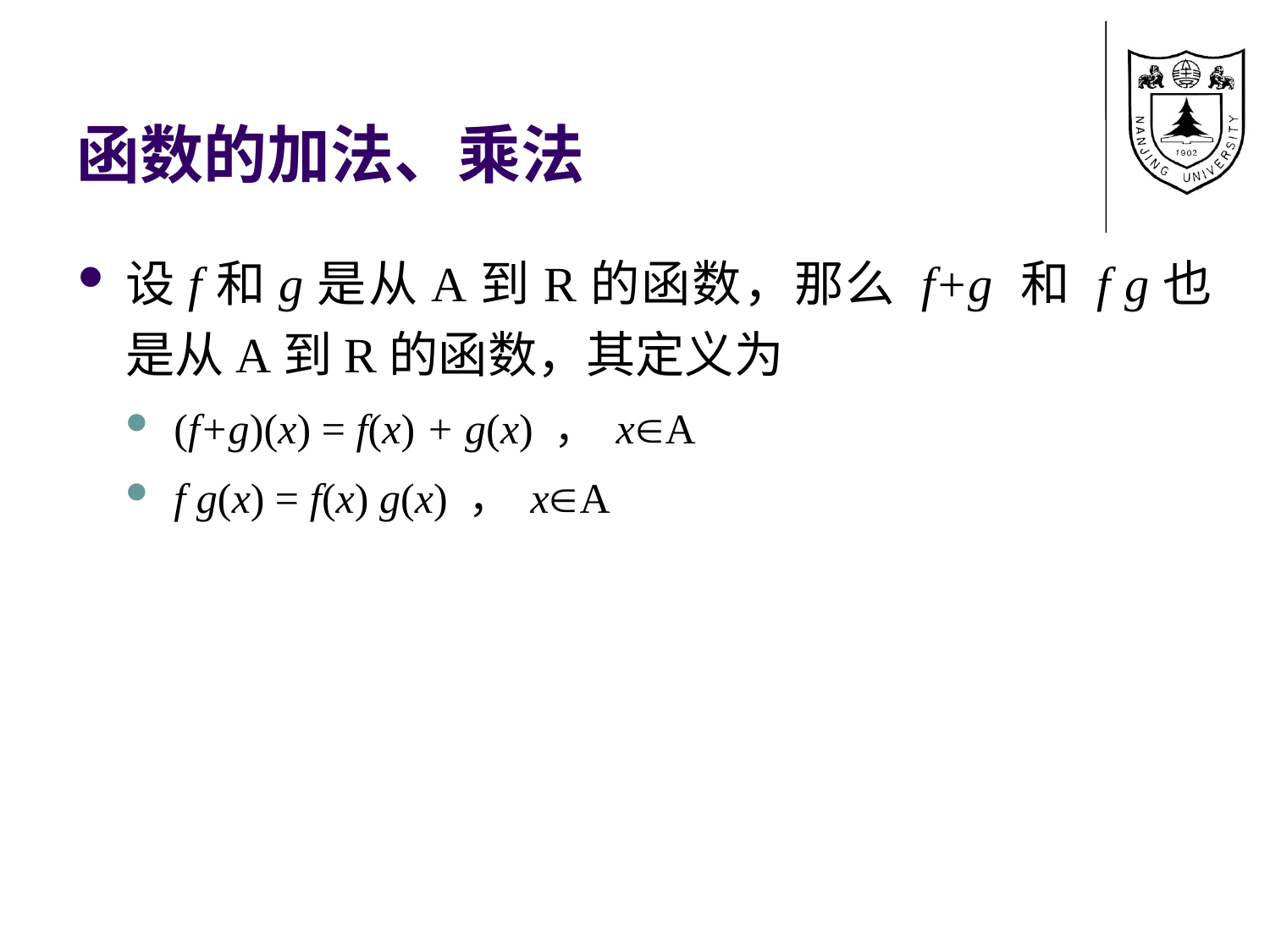

# 函数的加法、乘法
设f和g是从A到R的函数，那么 f+g 和 f g也是从A到R的函数，其定义为
(f+g)(x) = f(x) + g(x) ， x∈A
f g(x) = f(x) g(x) ， x∈A